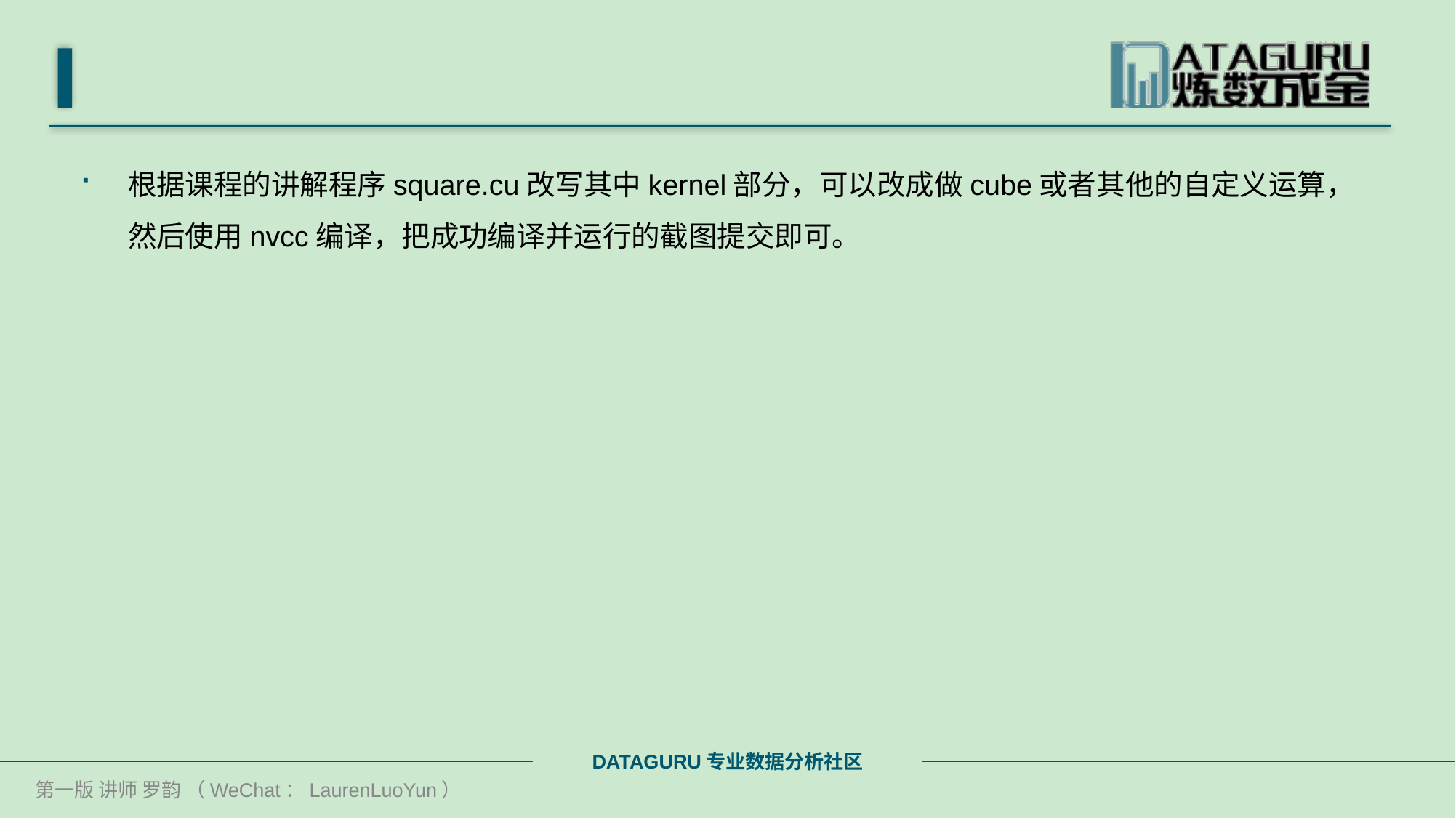

#
根据课程的讲解程序square.cu改写其中kernel部分，可以改成做cube或者其他的自定义运算，然后使用nvcc编译，把成功编译并运行的截图提交即可。